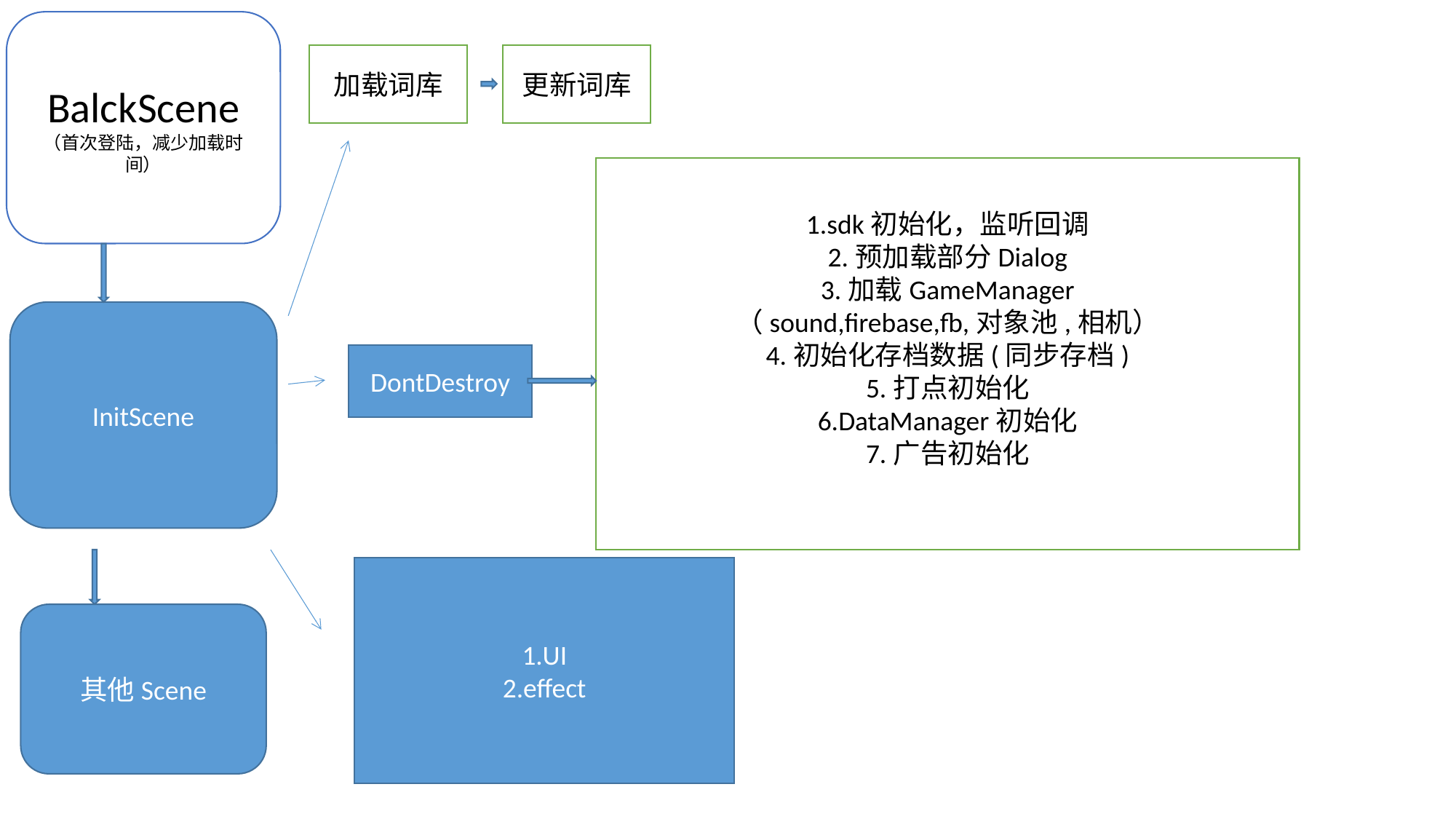

BalckScene
（首次登陆，减少加载时间）
加载词库
更新词库

1.sdk初始化，监听回调
2.预加载部分Dialog
3.加载GameManager
（sound,firebase,fb,对象池,相机）
4.初始化存档数据(同步存档)
5.打点初始化
6.DataManager初始化
7.广告初始化

InitScene
DontDestroy

1.UI
2.effect
其他Scene